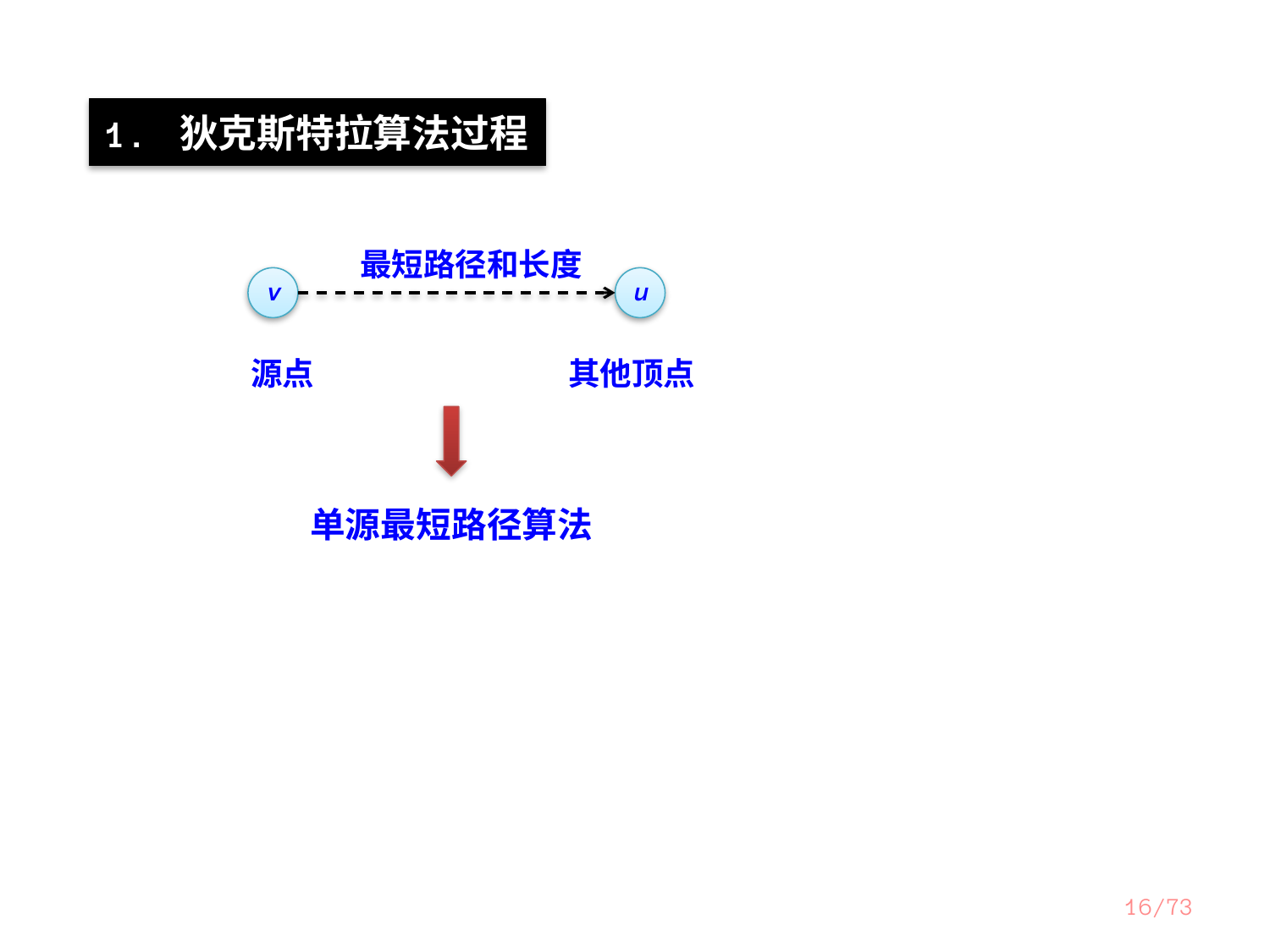

1. 狄克斯特拉算法过程
最短路径和长度
v
u
源点
其他顶点

单源最短路径算法
16/73